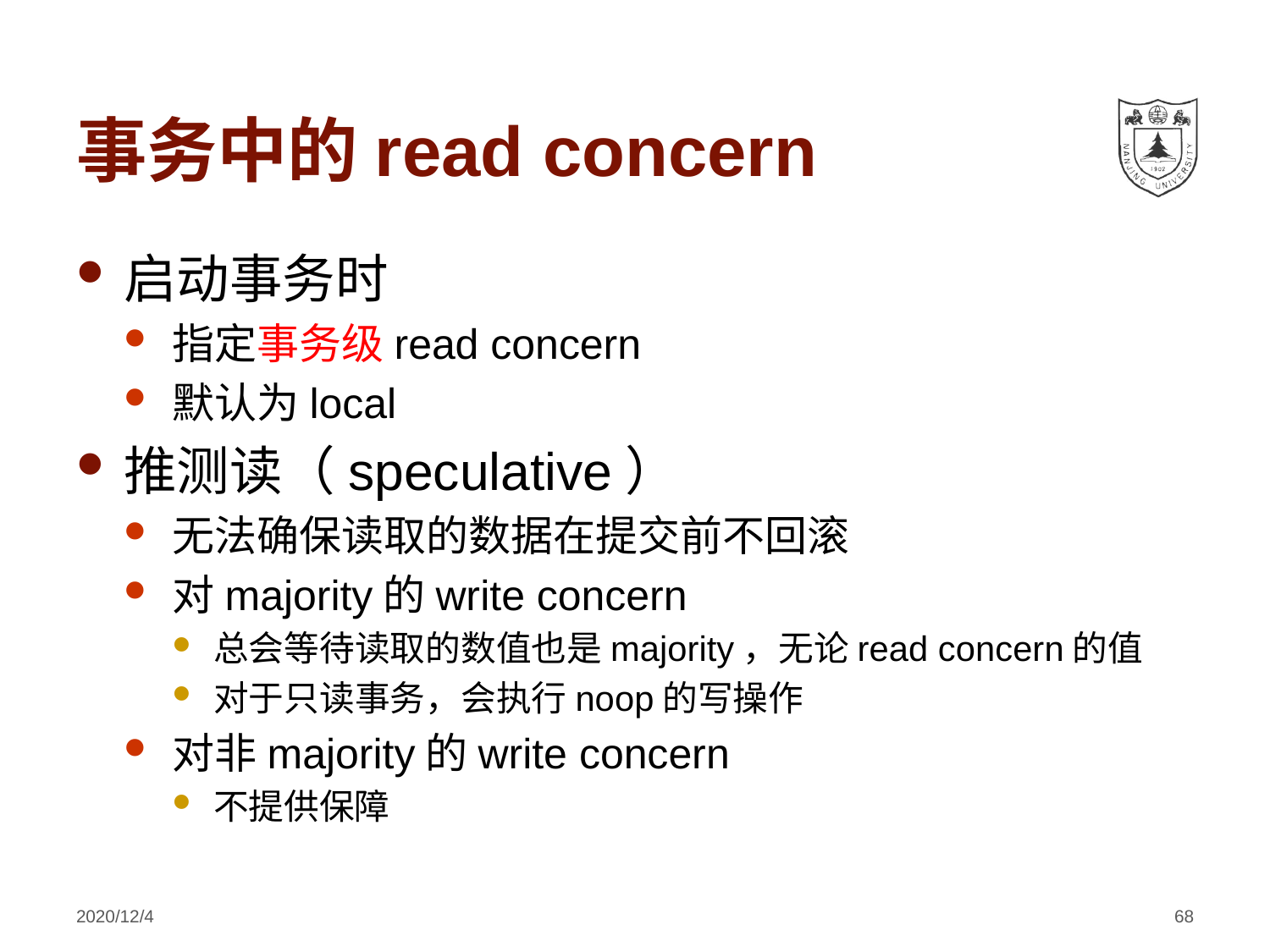

# 事务中的read concern
启动事务时
指定事务级read concern
默认为local
推测读（speculative）
无法确保读取的数据在提交前不回滚
对majority的write concern
总会等待读取的数值也是majority，无论read concern的值
对于只读事务，会执行noop的写操作
对非majority的write concern
不提供保障

2020/12/4

68